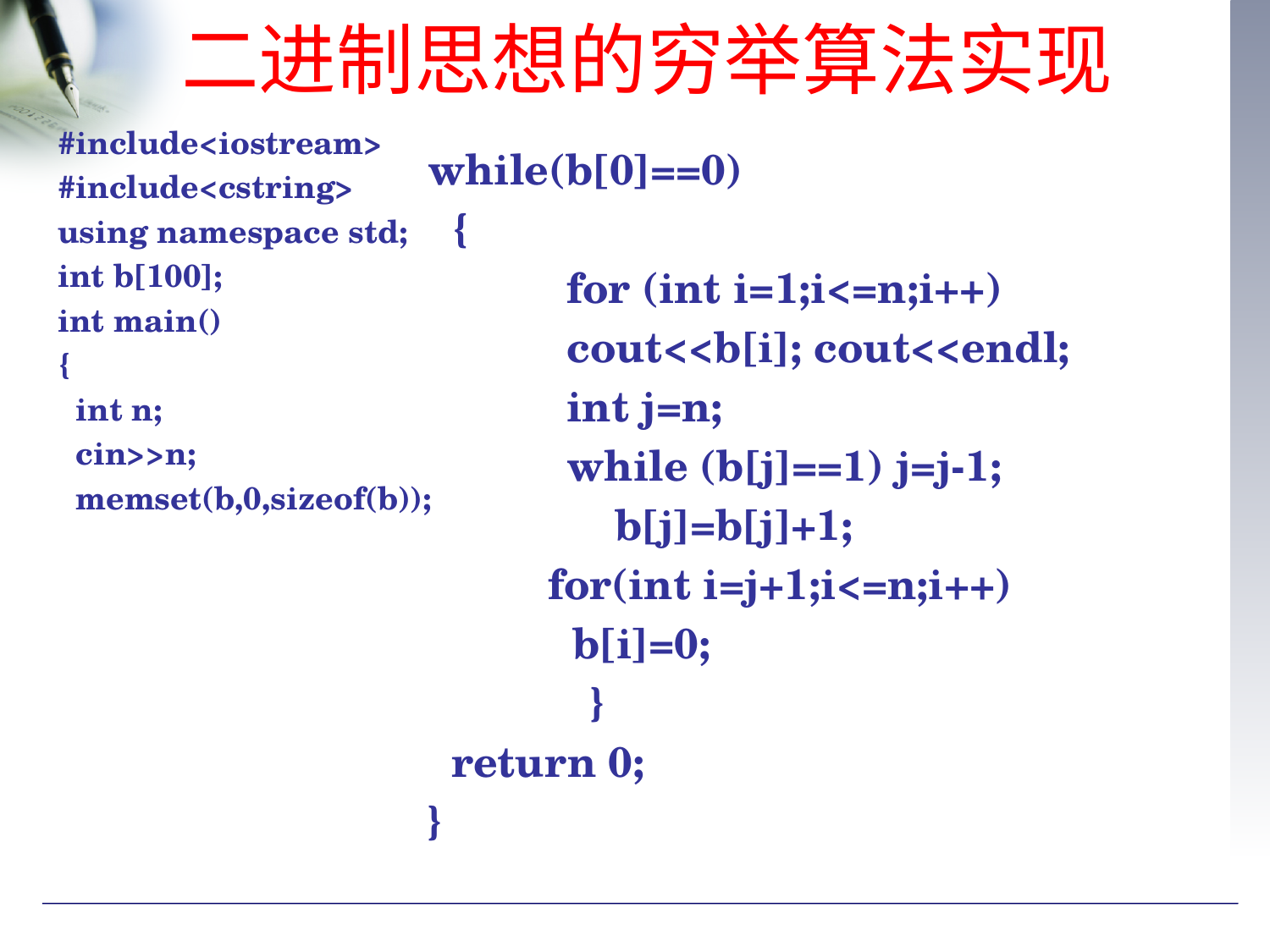

# 二进制思想的穷举算法实现
#include<iostream>
#include<cstring>
using namespace std;
int b[100];
int main()
{
  int n;
  cin>>n;
  memset(b,0,sizeof(b));

while(b[0]==0)
  {
 	 for (int i=1;i<=n;i++)
  	 cout<<b[i]; cout<<endl;
  	 int j=n;
  	 while (b[j]==1) j=j-1;
	     b[j]=b[j]+1;
          for(int i=j+1;i<=n;i++)
            b[i]=0;
	   }
  return 0;
}